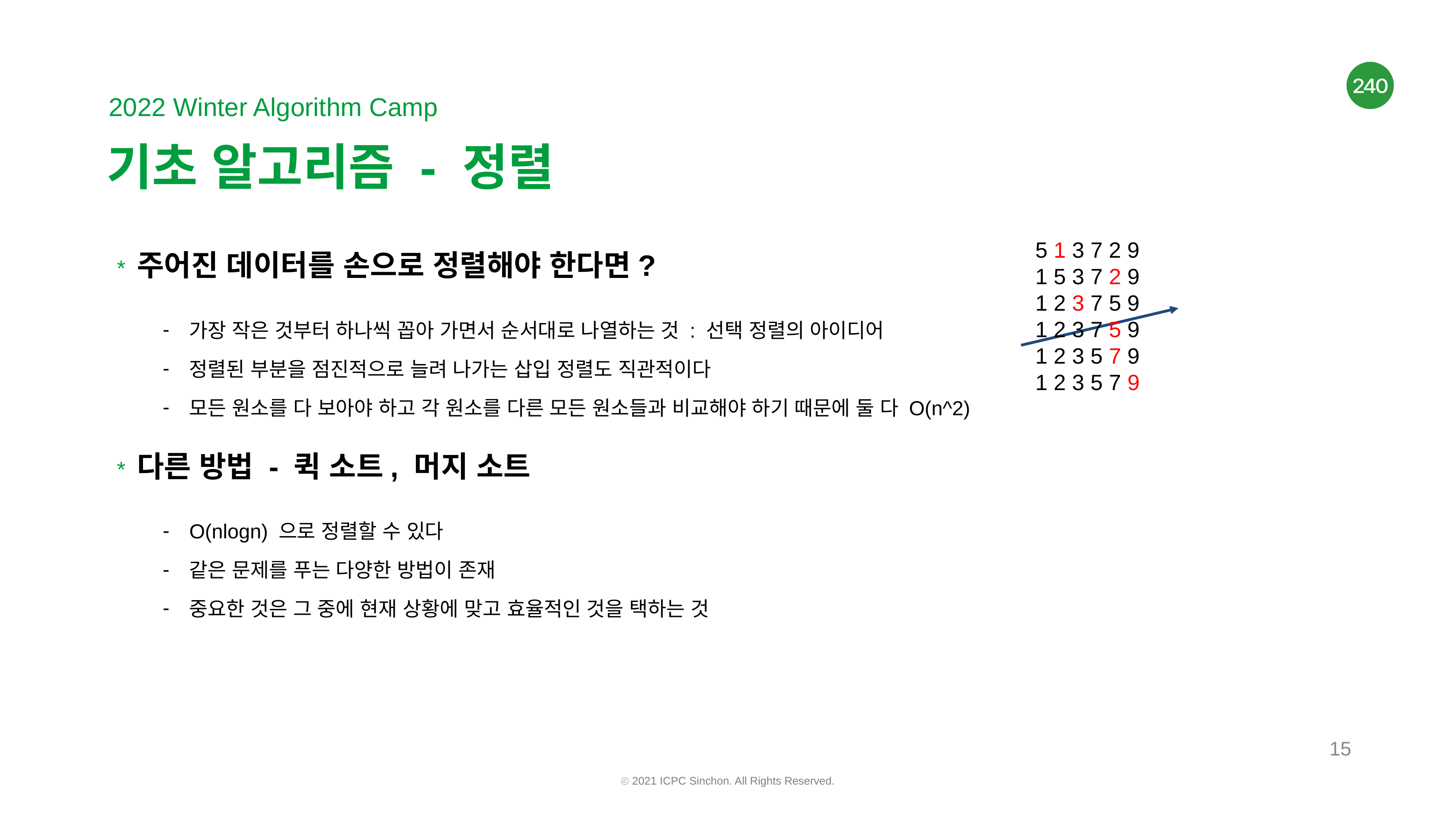

기초 알고리즘 - 정렬
5 1 3 7 2 9
1 5 3 7 2 9
1 2 3 7 5 9
1 2 3 7 5 9
1 2 3 5 7 9
1 2 3 5 7 9
* 주어진 데이터를 손으로 정렬해야 한다면?
가장 작은 것부터 하나씩 꼽아 가면서 순서대로 나열하는 것 : 선택 정렬의 아이디어
정렬된 부분을 점진적으로 늘려 나가는 삽입 정렬도 직관적이다
모든 원소를 다 보아야 하고 각 원소를 다른 모든 원소들과 비교해야 하기 때문에 둘 다 O(n^2)

* 다른 방법 - 퀵 소트, 머지 소트
O(nlogn) 으로 정렬할 수 있다
같은 문제를 푸는 다양한 방법이 존재
중요한 것은 그 중에 현재 상황에 맞고 효율적인 것을 택하는 것
15
ⓒ 2021 ICPC Sinchon. All Rights Reserved.